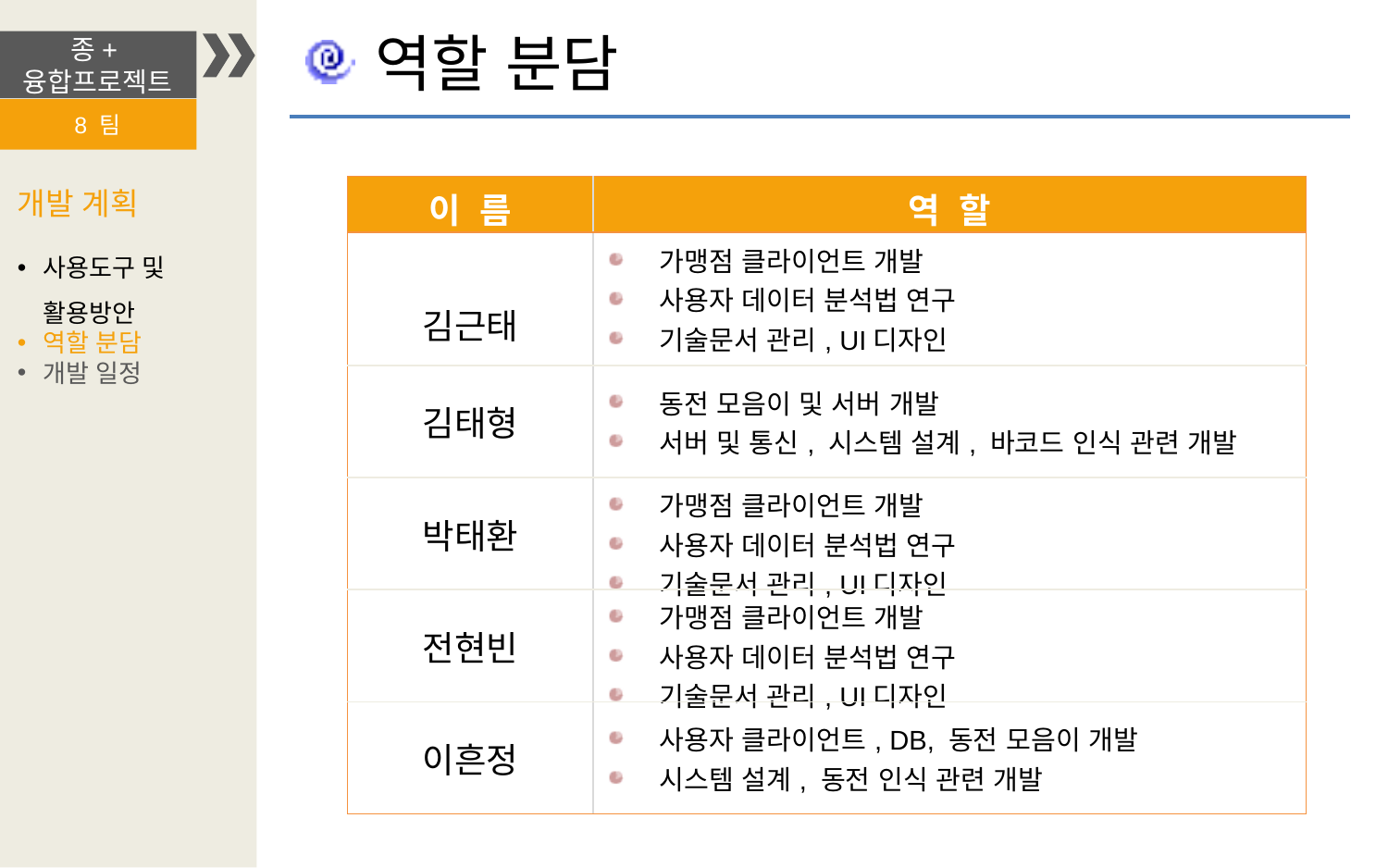

역할 분담
종+융합프로젝트

8 팀
| 이 름 | 역 할 |
| --- | --- |
| 김근태 | 가맹점 클라이언트 개발 사용자 데이터 분석법 연구 기술문서 관리, UI디자인 |
| 김태형 | 동전 모음이 및 서버 개발 서버 및 통신, 시스템 설계, 바코드 인식 관련 개발 |
| 박태환 | 가맹점 클라이언트 개발 사용자 데이터 분석법 연구 기술문서 관리, UI디자인 |
| 전현빈 | 가맹점 클라이언트 개발 사용자 데이터 분석법 연구 기술문서 관리, UI디자인 |
| 이흔정 | 사용자 클라이언트, DB, 동전 모음이 개발 시스템 설계, 동전 인식 관련 개발 |
개발 계획

사용도구 및 활용방안
역할 분담
개발 일정